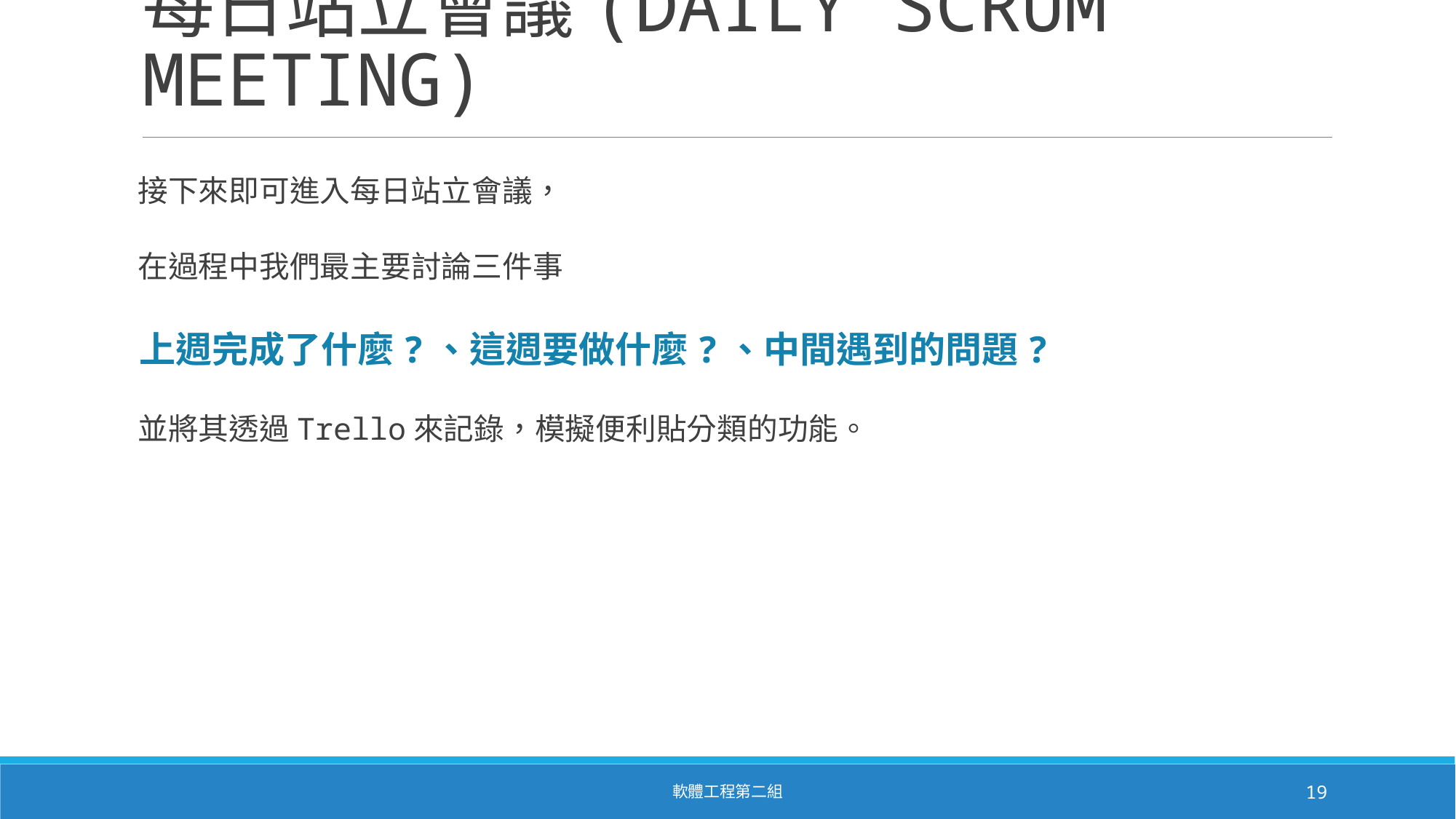

# 每日站立會議(DAILY SCRUM MEETING)
接下來即可進入每日站立會議，
在過程中我們最主要討論三件事
上週完成了什麼?、這週要做什麼?、中間遇到的問題?
並將其透過Trello來記錄，模擬便利貼分類的功能。
軟體工程第二組
19